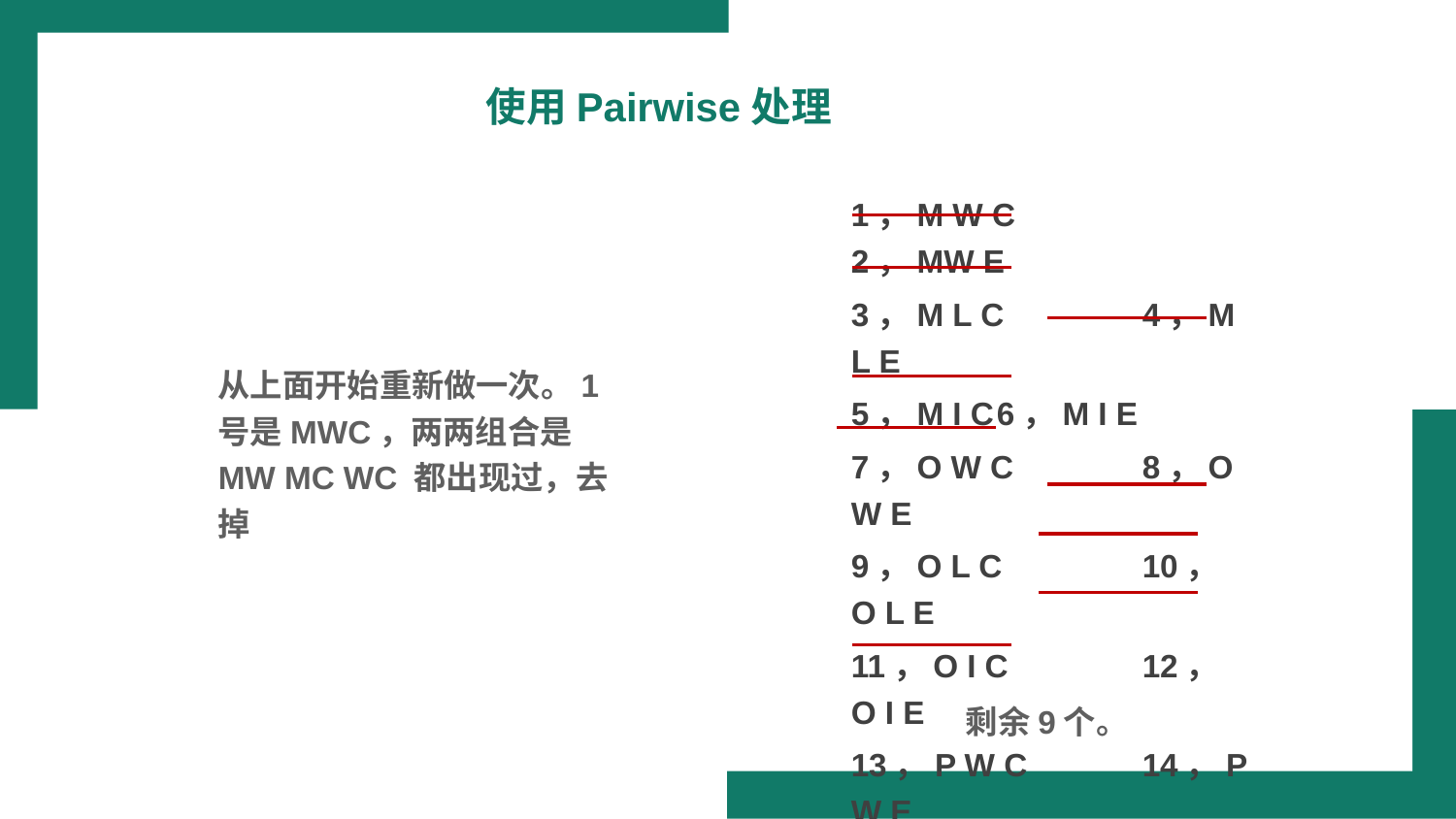

使用Pairwise处理
1，M W C	2，MW E
3，M L C	4，M L E
5，M I C	6，M I E
7，O W C	8，O W E
9，O L C	10，O L E
11，O I C	12，O I E
13，P W C	14，P W E
15，P L C	16，P L E
17，P I C	18，P I E

从上面开始重新做一次。1号是MWC，两两组合是MW MC WC 都出现过，去掉
剩余9个。